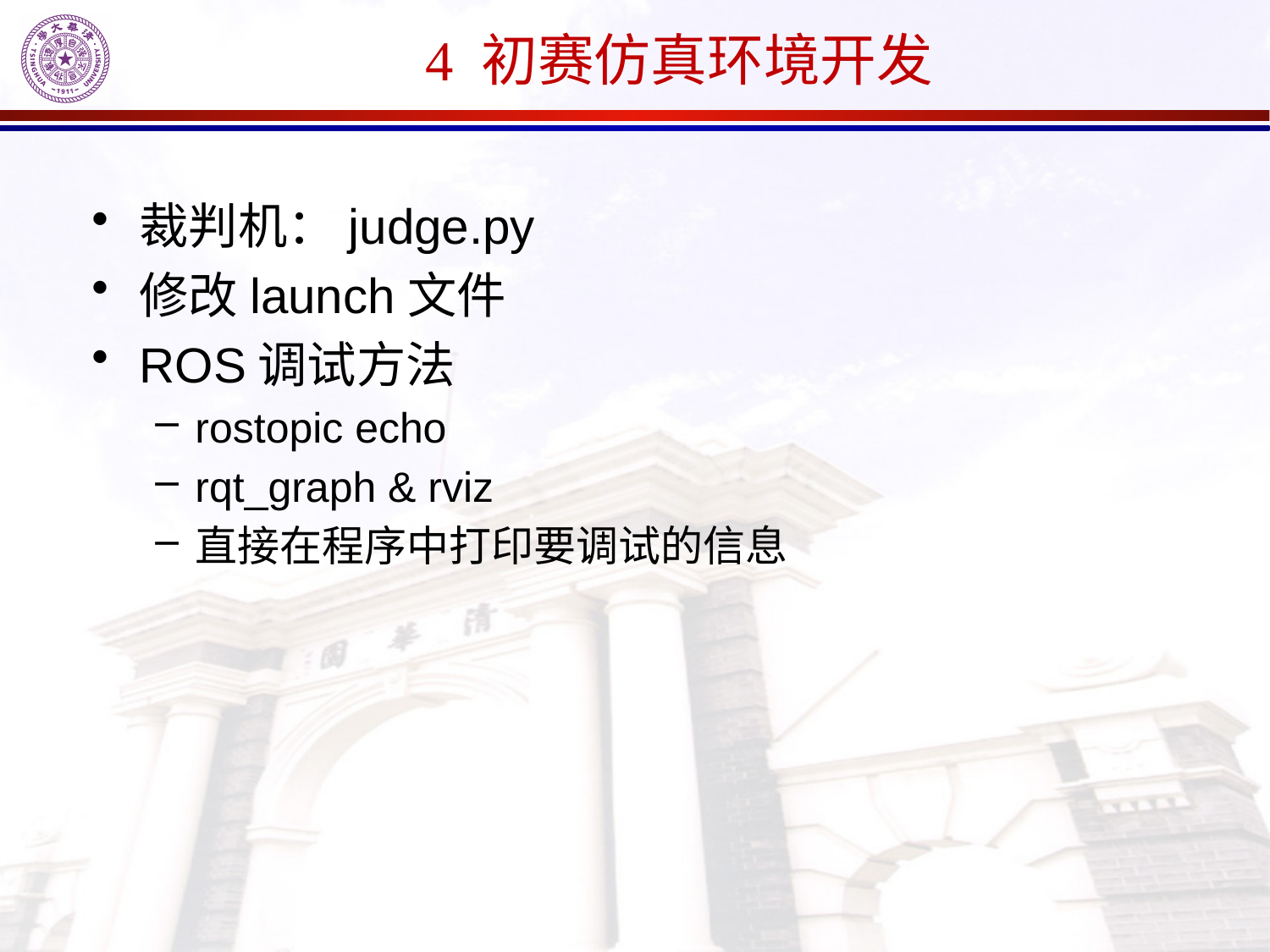

# 4 初赛仿真环境开发
裁判机：judge.py
修改launch文件
ROS调试方法
rostopic echo
rqt_graph & rviz
直接在程序中打印要调试的信息